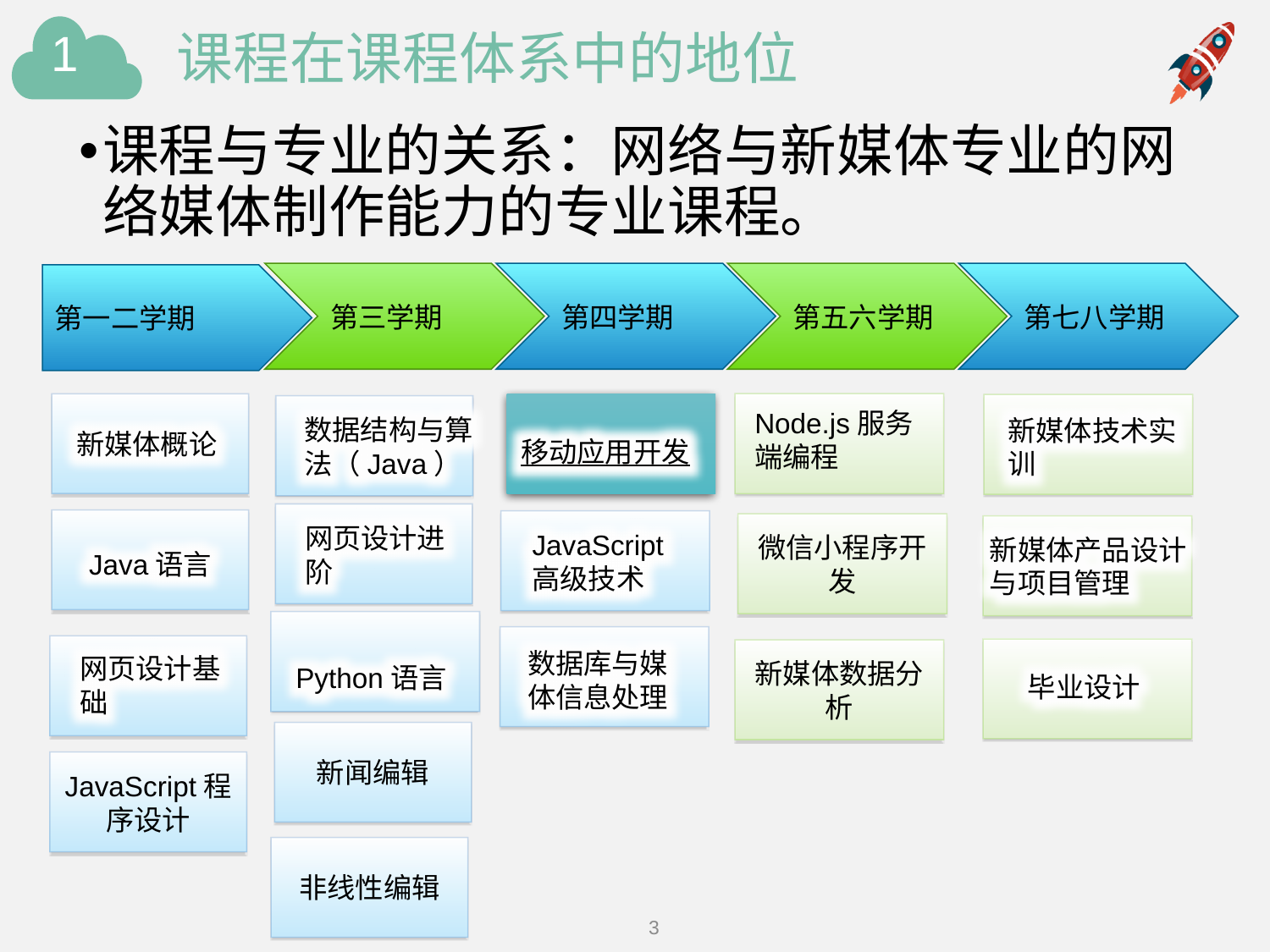

# 课程在课程体系中的地位
课程与专业的关系：网络与新媒体专业的网络媒体制作能力的专业课程。

第三学期
第四学期
第五六学期
第七八学期
第一二学期
新媒体概论

数据结构与算法（Java）

新媒体技术实训

移动应用开发
Node.js服务端编程
网页设计进阶

Java语言
微信小程序开发
新媒体产品设计与项目管理
JavaScript高级技术
Python语言

网页设计基础
毕业设计

数据库与媒体信息处理
新媒体数据分析
新闻编辑
JavaScript程序设计
非线性编辑
3